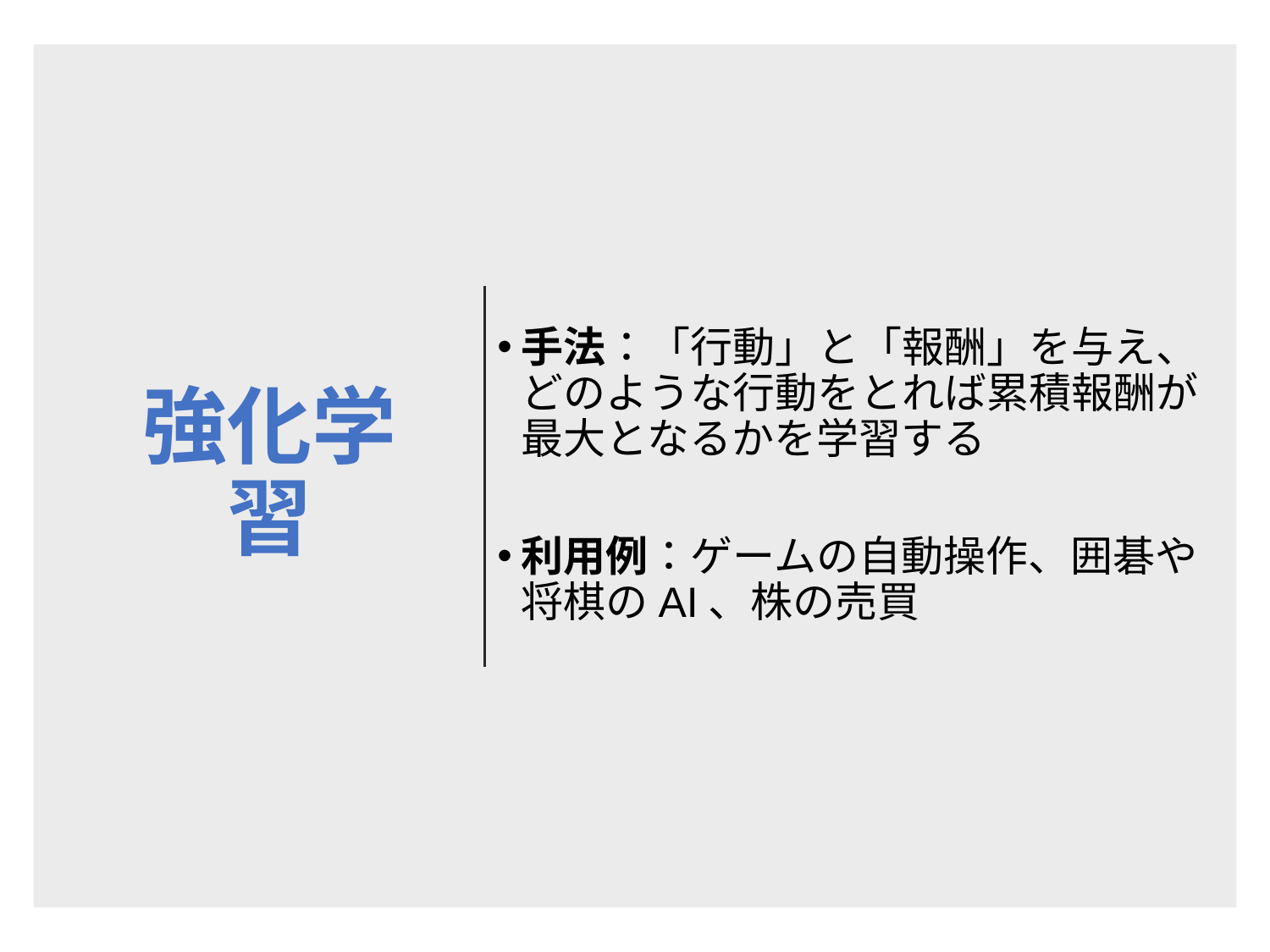

# 強化学習
手法：「行動」と「報酬」を与え、どのような行動をとれば累積報酬が最大となるかを学習する

利用例：ゲームの自動操作、囲碁や将棋のAI、株の売買